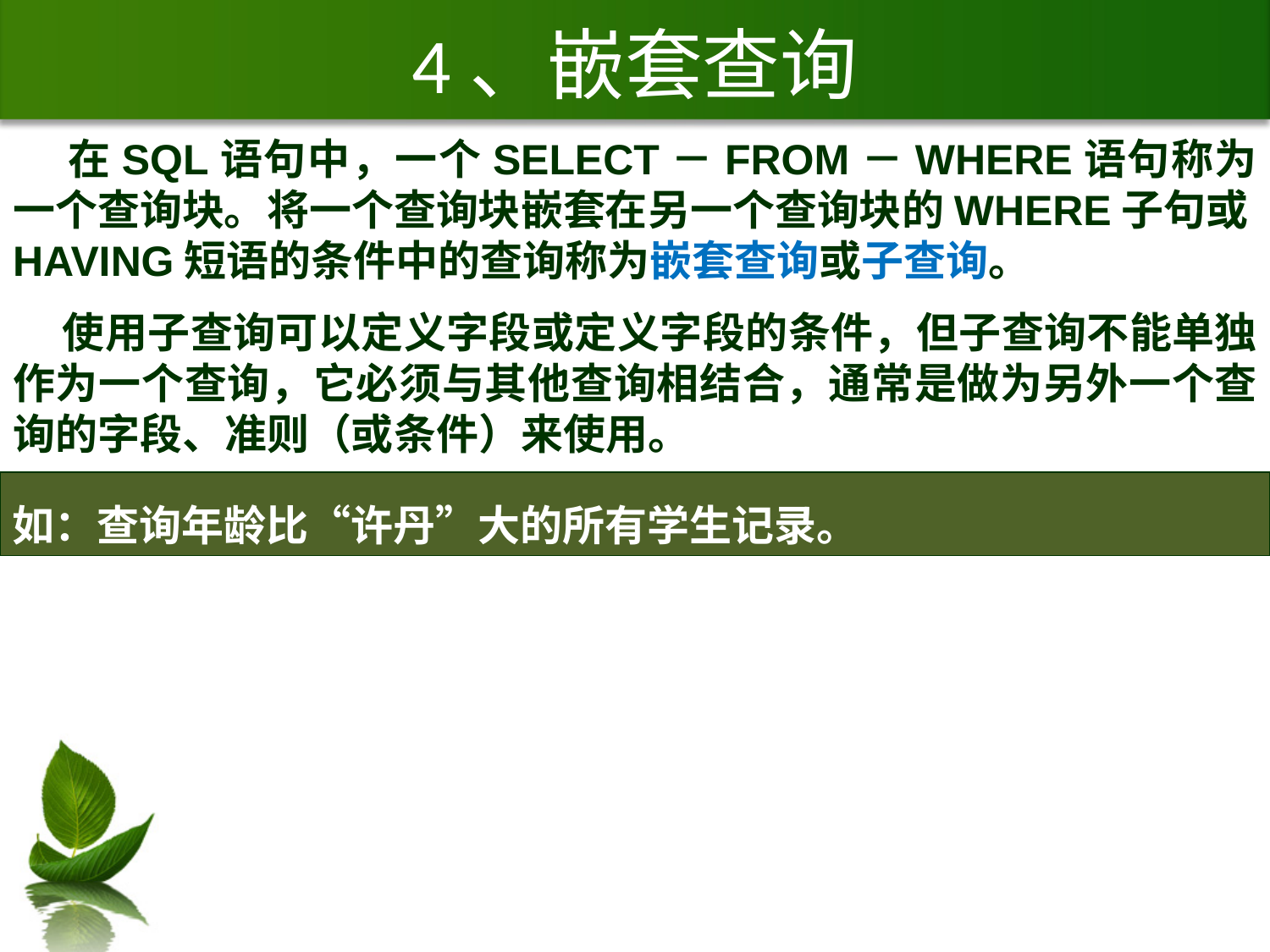

# 4、嵌套查询
    在SQL语句中，一个SELECT－FROM－WHERE语句称为一个查询块。将一个查询块嵌套在另一个查询块的WHERE子句或HAVING短语的条件中的查询称为嵌套查询或子查询。
    使用子查询可以定义字段或定义字段的条件，但子查询不能单独作为一个查询，它必须与其他查询相结合，通常是做为另外一个查询的字段、准则（或条件）来使用。
如：查询年龄比“许丹”大的所有学生记录。